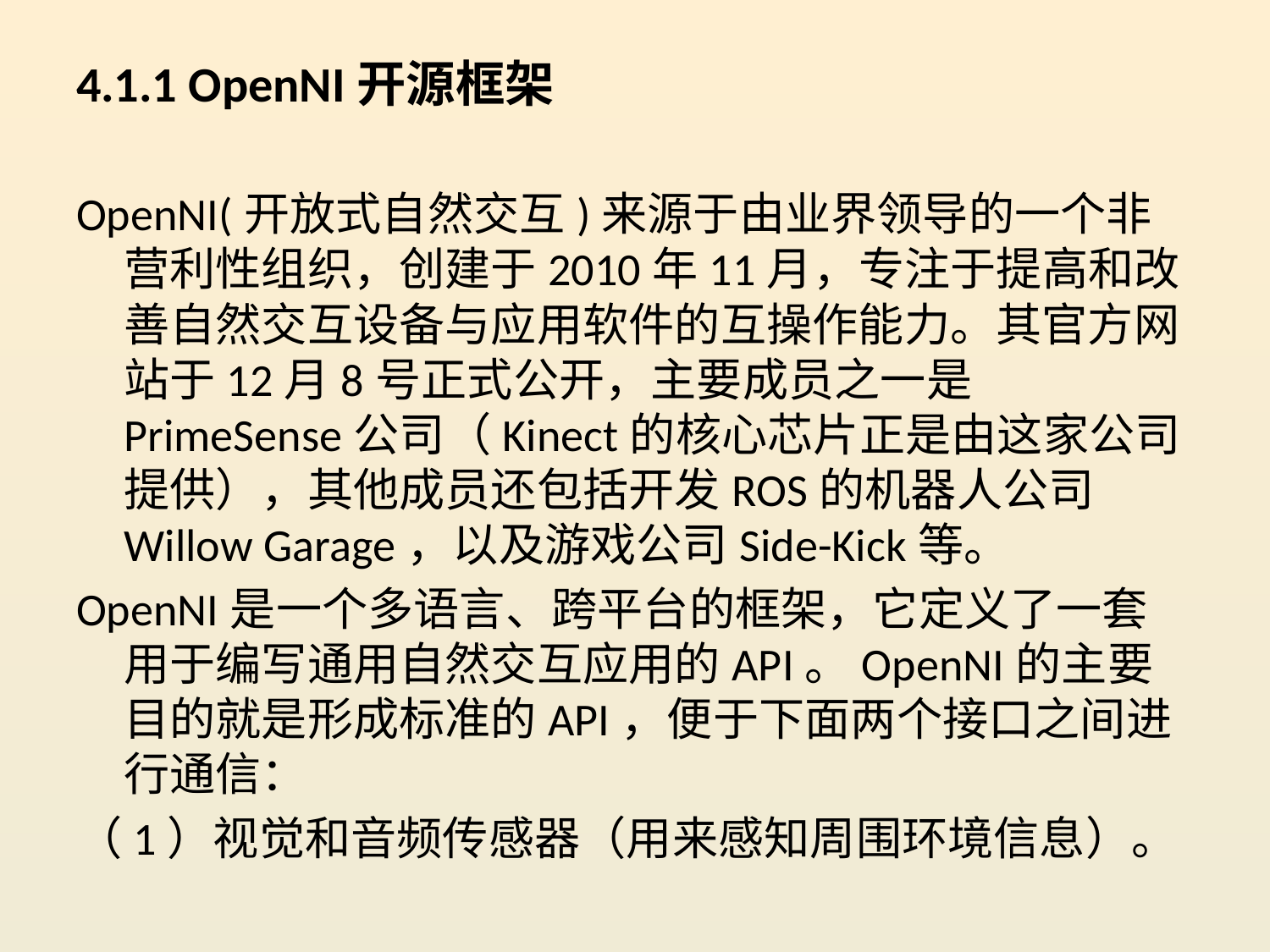

4.1.1 OpenNI开源框架

OpenNI(开放式自然交互)来源于由业界领导的一个非营利性组织，创建于2010年11月，专注于提高和改善自然交互设备与应用软件的互操作能力。其官方网站于12月8号正式公开，主要成员之一是PrimeSense公司（Kinect的核心芯片正是由这家公司提供），其他成员还包括开发ROS的机器人公司Willow Garage，以及游戏公司Side-Kick等。
OpenNI是一个多语言、跨平台的框架，它定义了一套用于编写通用自然交互应用的API。OpenNI的主要目的就是形成标准的API，便于下面两个接口之间进行通信：
（1）视觉和音频传感器（用来感知周围环境信息）。